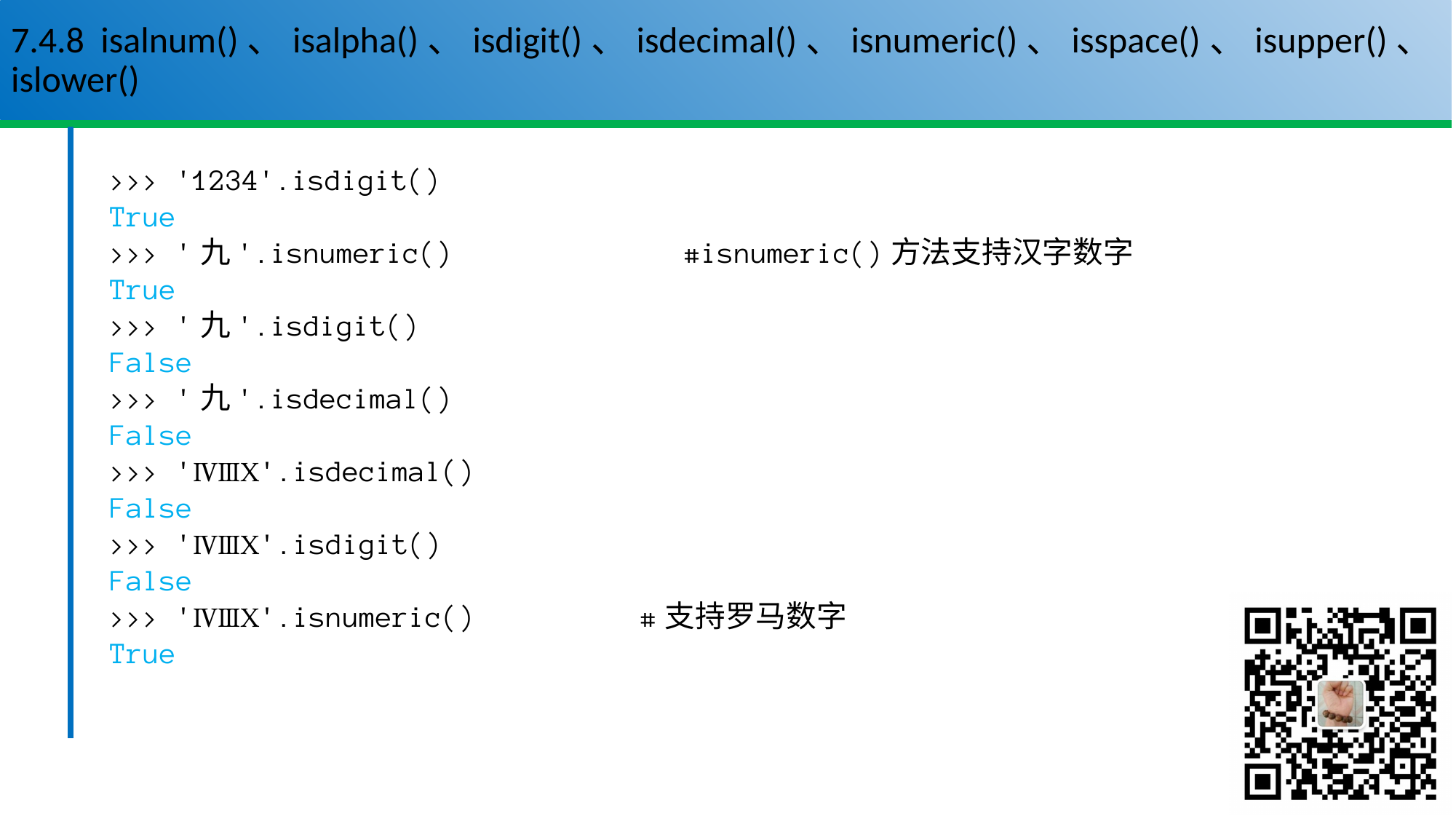

# 7.4.8  isalnum()、isalpha()、isdigit()、isdecimal()、isnumeric()、isspace()、isupper()、islower()
>>> '1234'.isdigit()
True
>>> '九'.isnumeric()              #isnumeric()方法支持汉字数字
True
>>> '九'.isdigit()
False
>>> '九'.isdecimal()
False
>>> 'ⅣⅢⅩ'.isdecimal()
False
>>> 'ⅣⅢⅩ'.isdigit()
False
>>> 'ⅣⅢⅩ'.isnumeric()          #支持罗马数字
True
40